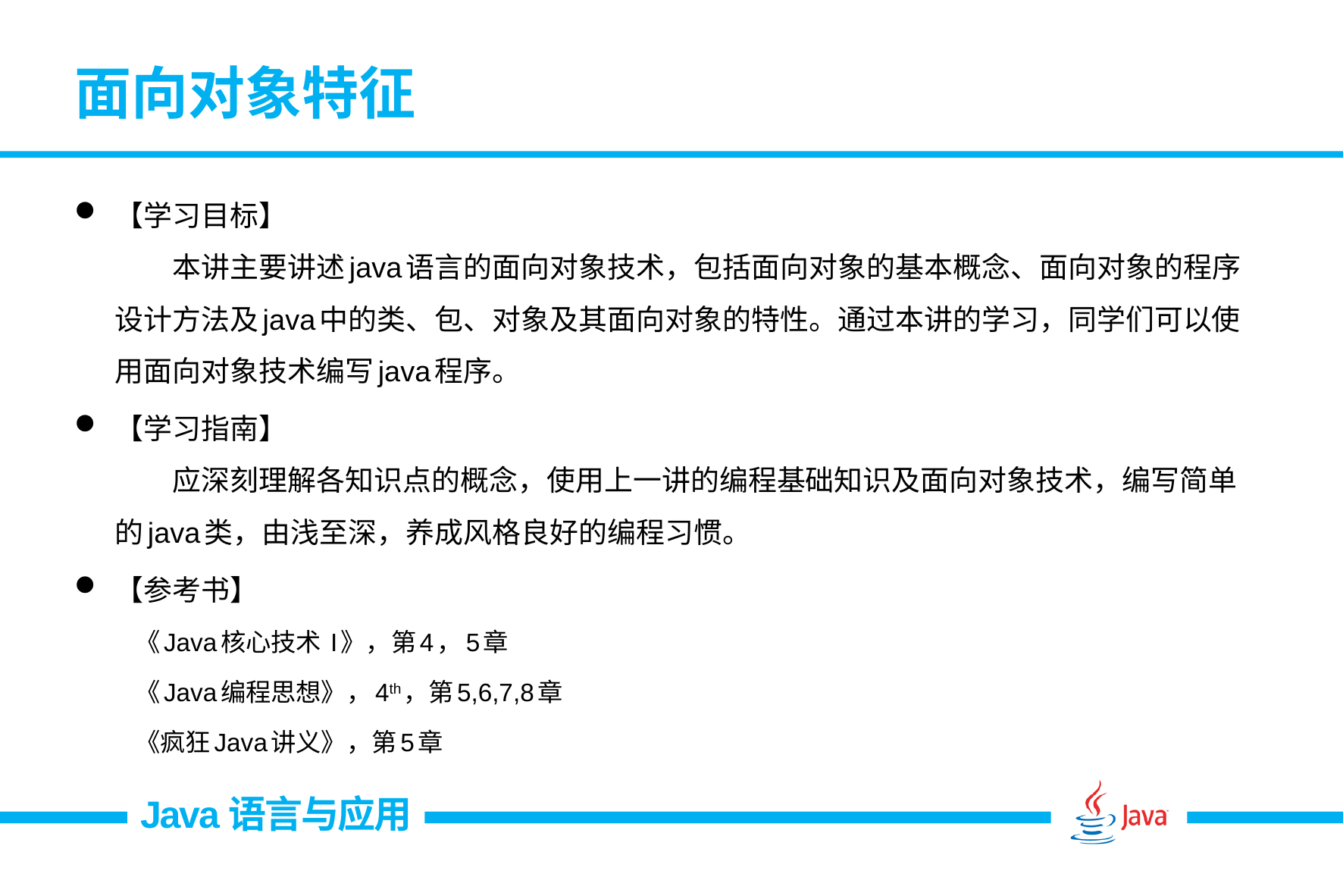

3
# 面向对象特征
【学习目标】
　　本讲主要讲述java语言的面向对象技术，包括面向对象的基本概念、面向对象的程序设计方法及java中的类、包、对象及其面向对象的特性。通过本讲的学习，同学们可以使用面向对象技术编写java程序。
【学习指南】
　　应深刻理解各知识点的概念，使用上一讲的编程基础知识及面向对象技术，编写简单的java类，由浅至深，养成风格良好的编程习惯。
【参考书】
《Java核心技术 I》，第4，5章
《Java编程思想》，4th，第5,6,7,8章
《疯狂Java讲义》，第5章